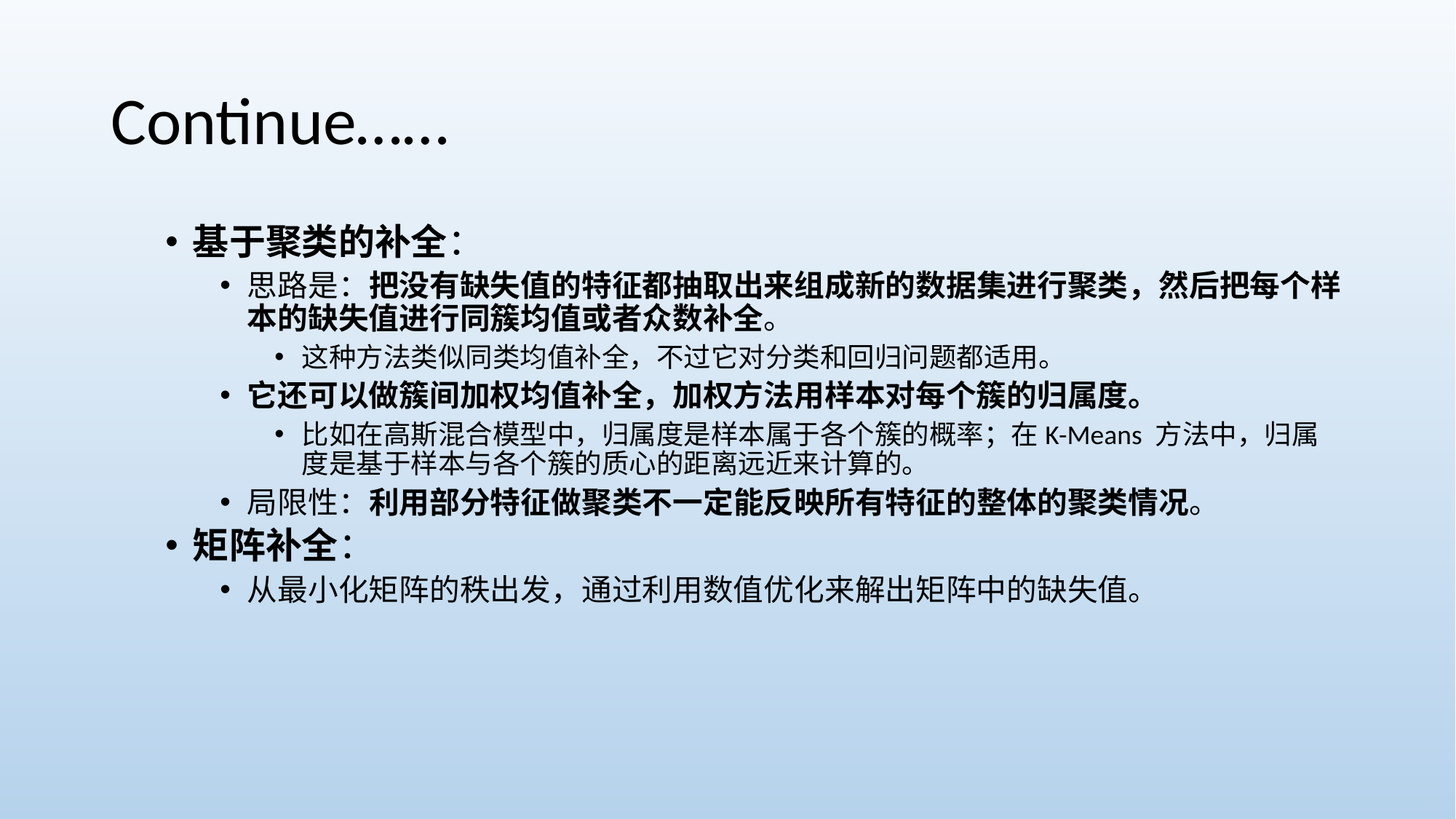

# Continue……
基于聚类的补全：
思路是：把没有缺失值的特征都抽取出来组成新的数据集进行聚类，然后把每个样本的缺失值进行同簇均值或者众数补全。
这种方法类似同类均值补全，不过它对分类和回归问题都适用。
它还可以做簇间加权均值补全，加权方法用样本对每个簇的归属度。
比如在高斯混合模型中，归属度是样本属于各个簇的概率；在K-Means 方法中，归属度是基于样本与各个簇的质心的距离远近来计算的。
局限性：利用部分特征做聚类不一定能反映所有特征的整体的聚类情况。
矩阵补全：
从最小化矩阵的秩出发，通过利用数值优化来解出矩阵中的缺失值。